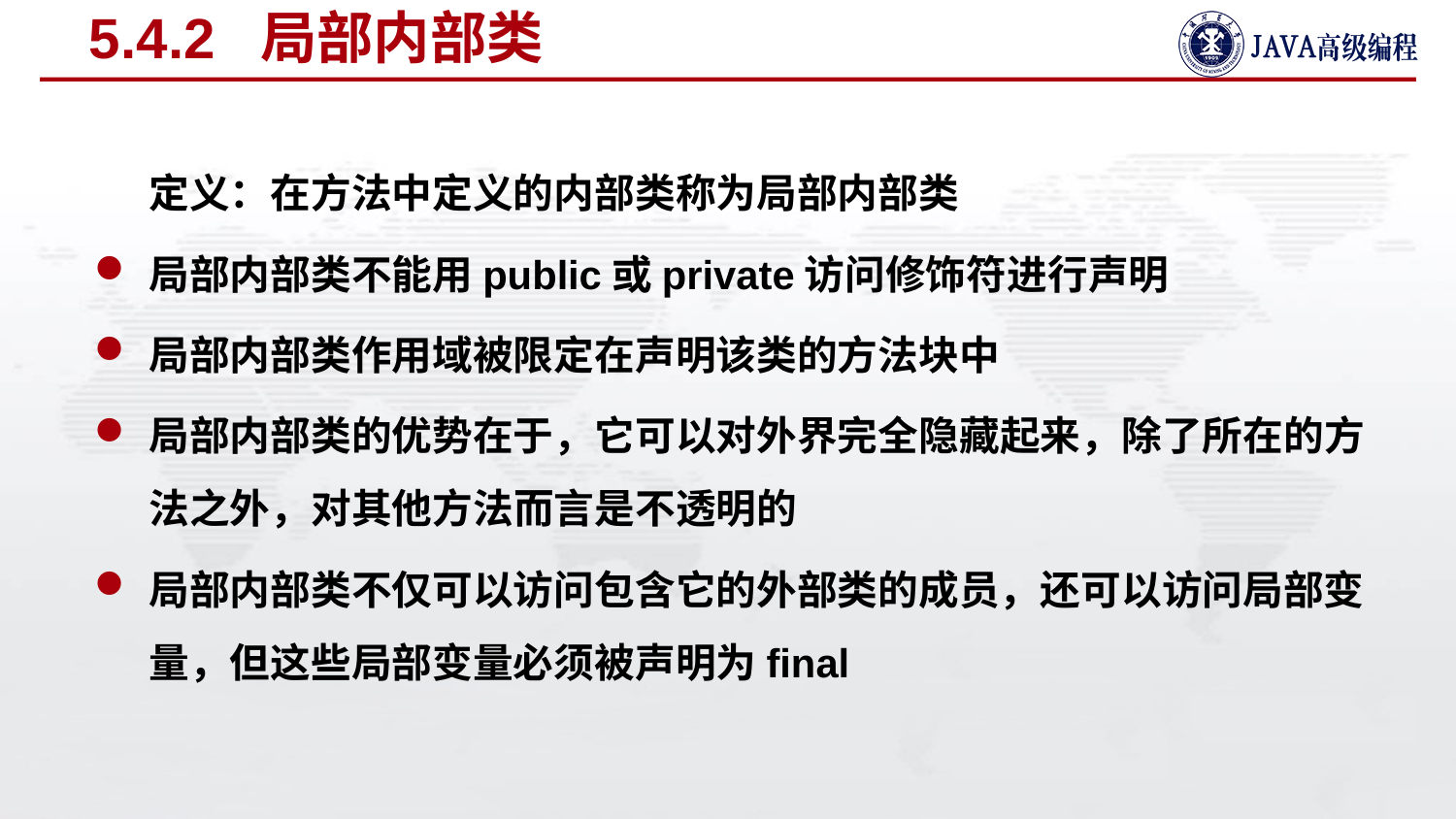

# 5.4.2  局部内部类
	定义：在方法中定义的内部类称为局部内部类
局部内部类不能用public或private访问修饰符进行声明
局部内部类作用域被限定在声明该类的方法块中
局部内部类的优势在于，它可以对外界完全隐藏起来，除了所在的方法之外，对其他方法而言是不透明的
局部内部类不仅可以访问包含它的外部类的成员，还可以访问局部变量，但这些局部变量必须被声明为final